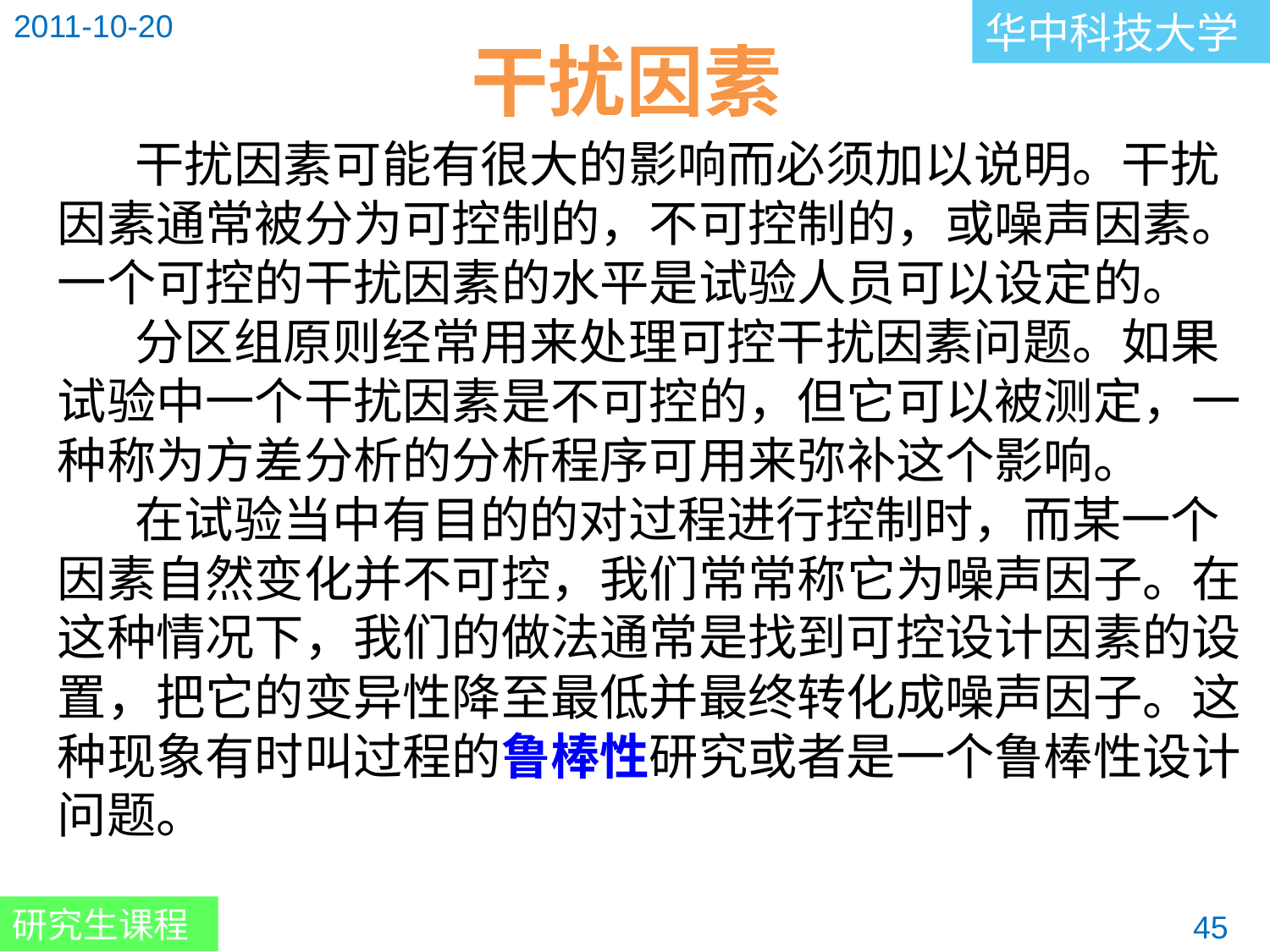

干扰因素
      干扰因素可能有很大的影响而必须加以说明。干扰因素通常被分为可控制的，不可控制的，或噪声因素。一个可控的干扰因素的水平是试验人员可以设定的。
      分区组原则经常用来处理可控干扰因素问题。如果试验中一个干扰因素是不可控的，但它可以被测定，一种称为方差分析的分析程序可用来弥补这个影响。
      在试验当中有目的的对过程进行控制时，而某一个因素自然变化并不可控，我们常常称它为噪声因子。在这种情况下，我们的做法通常是找到可控设计因素的设置，把它的变异性降至最低并最终转化成噪声因子。这种现象有时叫过程的鲁棒性研究或者是一个鲁棒性设计问题。